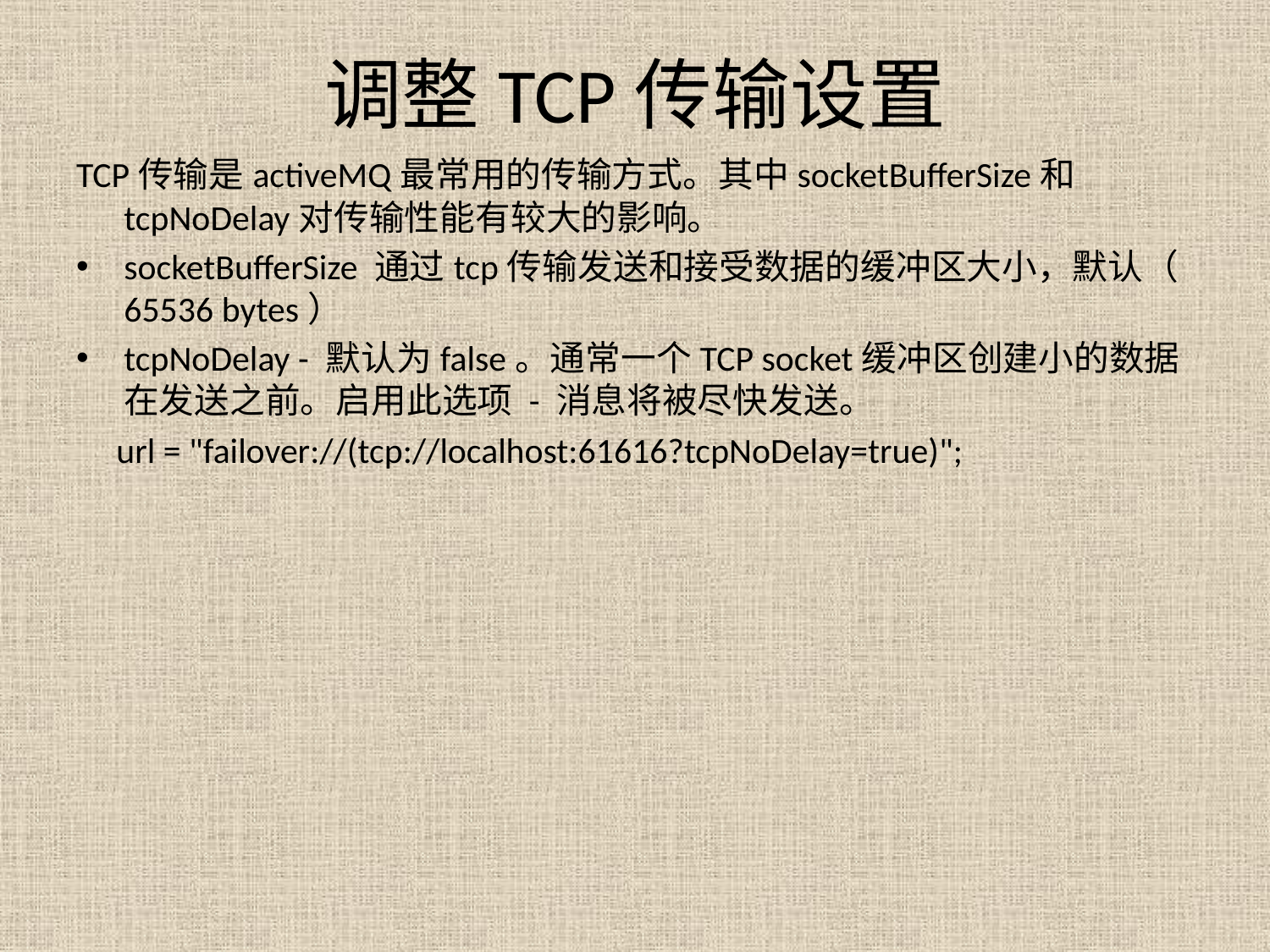

# 调整TCP传输设置
TCP传输是activeMQ最常用的传输方式。其中socketBufferSize和tcpNoDelay对传输性能有较大的影响。
socketBufferSize 通过tcp传输发送和接受数据的缓冲区大小，默认（ 65536 bytes）
tcpNoDelay - 默认为false。通常一个TCP socket缓冲区创建小的数据在发送之前。启用此选项 - 消息将被尽快发送。
     url = "failover://(tcp://localhost:61616?tcpNoDelay=true)";